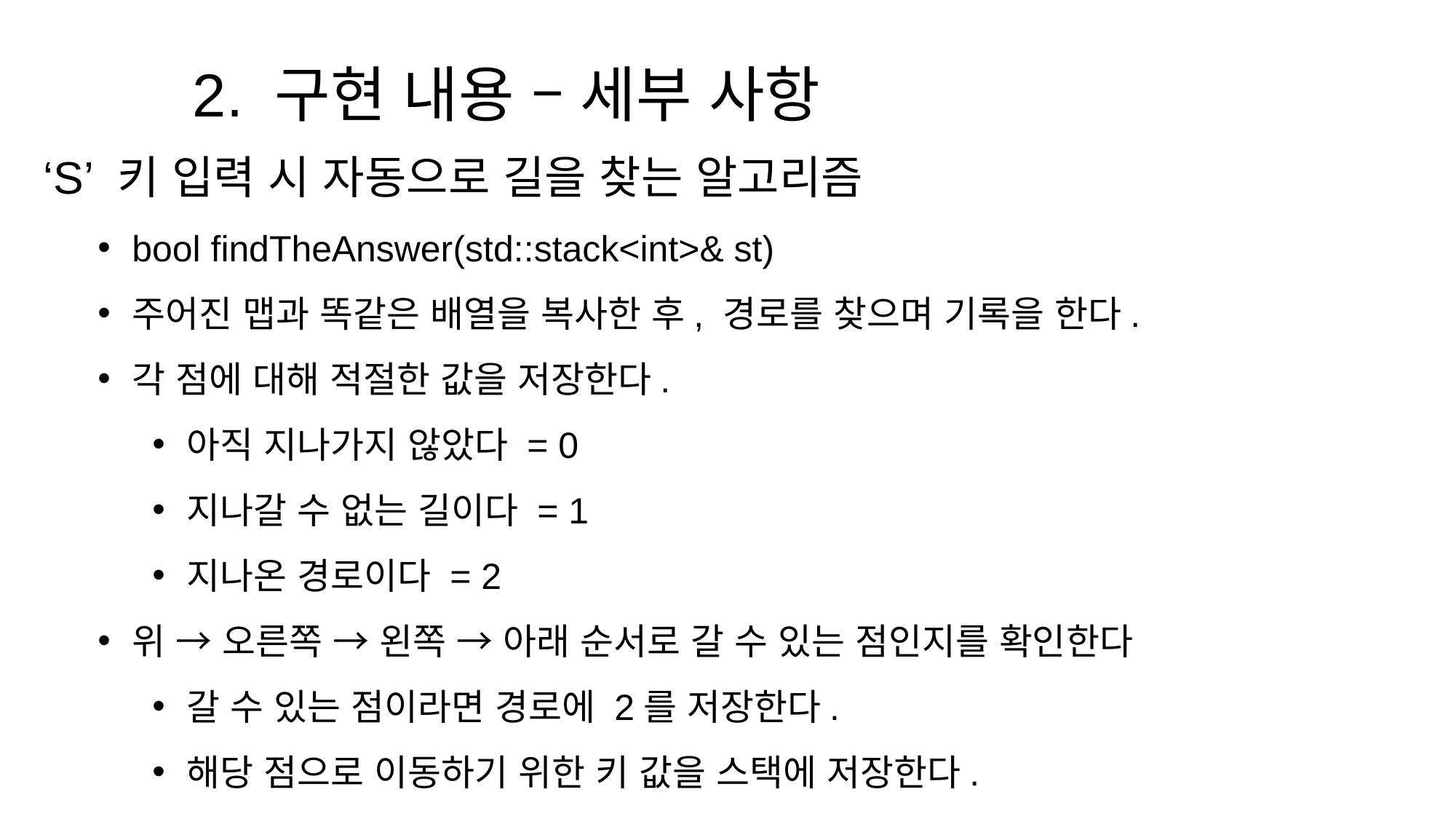

2. 구현 내용 – 세부 사항
‘S’ 키 입력 시 자동으로 길을 찾는 알고리즘
bool findTheAnswer(std::stack<int>& st)
주어진 맵과 똑같은 배열을 복사한 후, 경로를 찾으며 기록을 한다.
각 점에 대해 적절한 값을 저장한다.
아직 지나가지 않았다 = 0
지나갈 수 없는 길이다 = 1
지나온 경로이다 = 2
위 → 오른쪽 → 왼쪽 → 아래 순서로 갈 수 있는 점인지를 확인한다
갈 수 있는 점이라면 경로에 2를 저장한다.
해당 점으로 이동하기 위한 키 값을 스택에 저장한다.